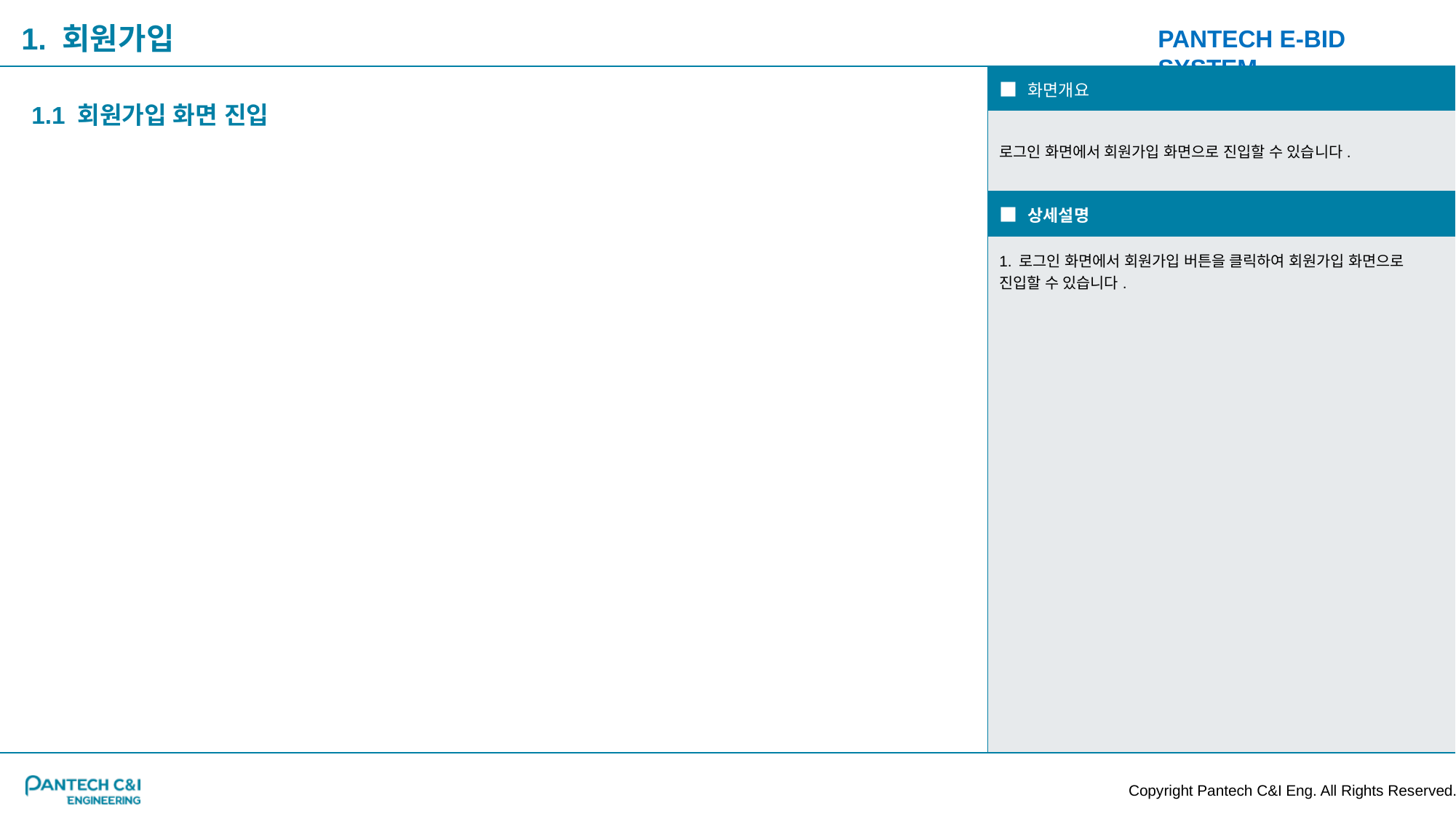

1. 회원가입
| ■ 화면개요 |
| --- |
| 로그인 화면에서 회원가입 화면으로 진입할 수 있습니다. |
| ■ 상세설명 |
| 1. 로그인 화면에서 회원가입 버튼을 클릭하여 회원가입 화면으로 진입할 수 있습니다. |
1.1 회원가입 화면 진입